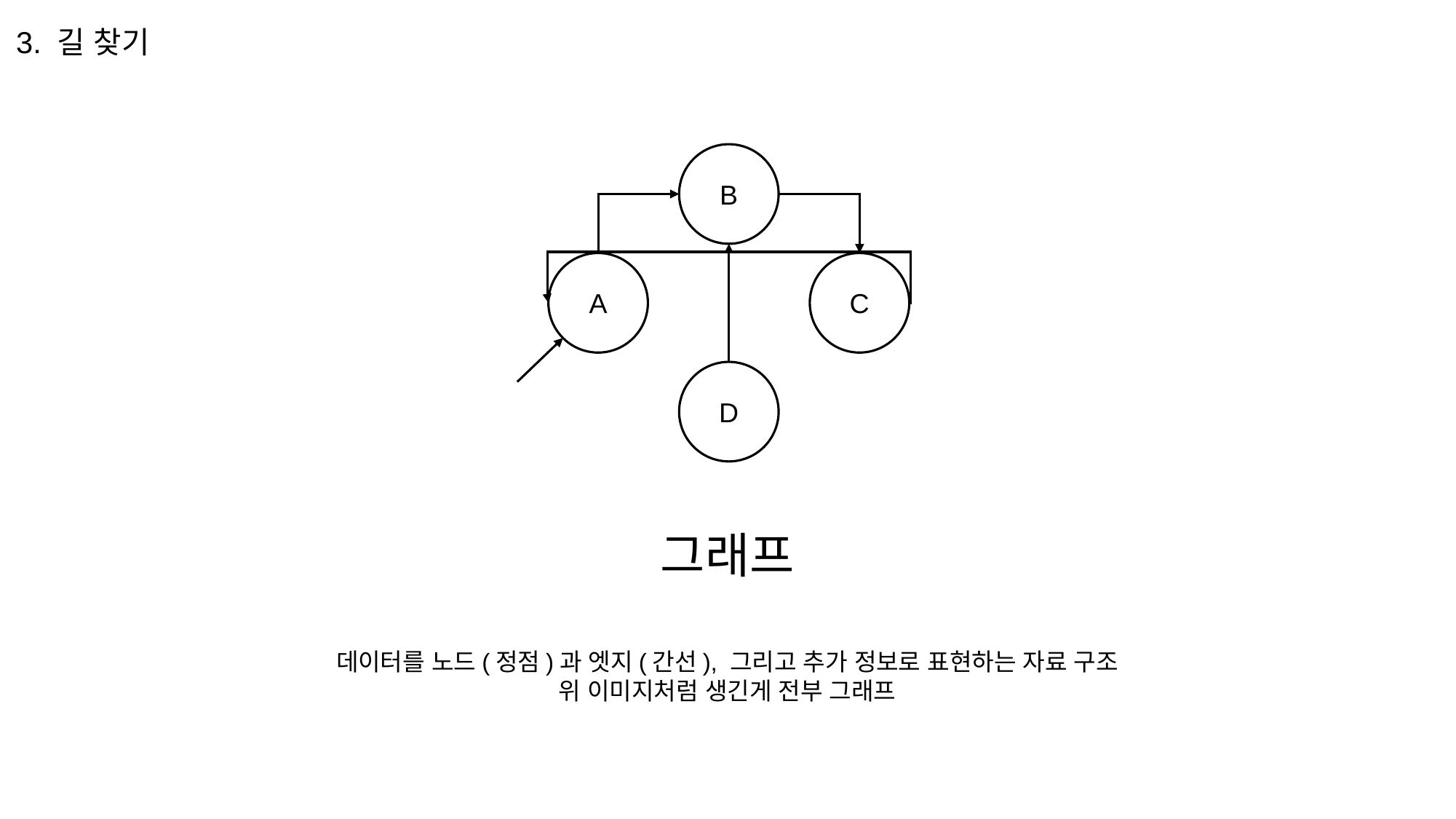

3. 길 찾기
B
A
C
D
그래프
데이터를 노드(정점)과 엣지(간선), 그리고 추가 정보로 표현하는 자료 구조
위 이미지처럼 생긴게 전부 그래프